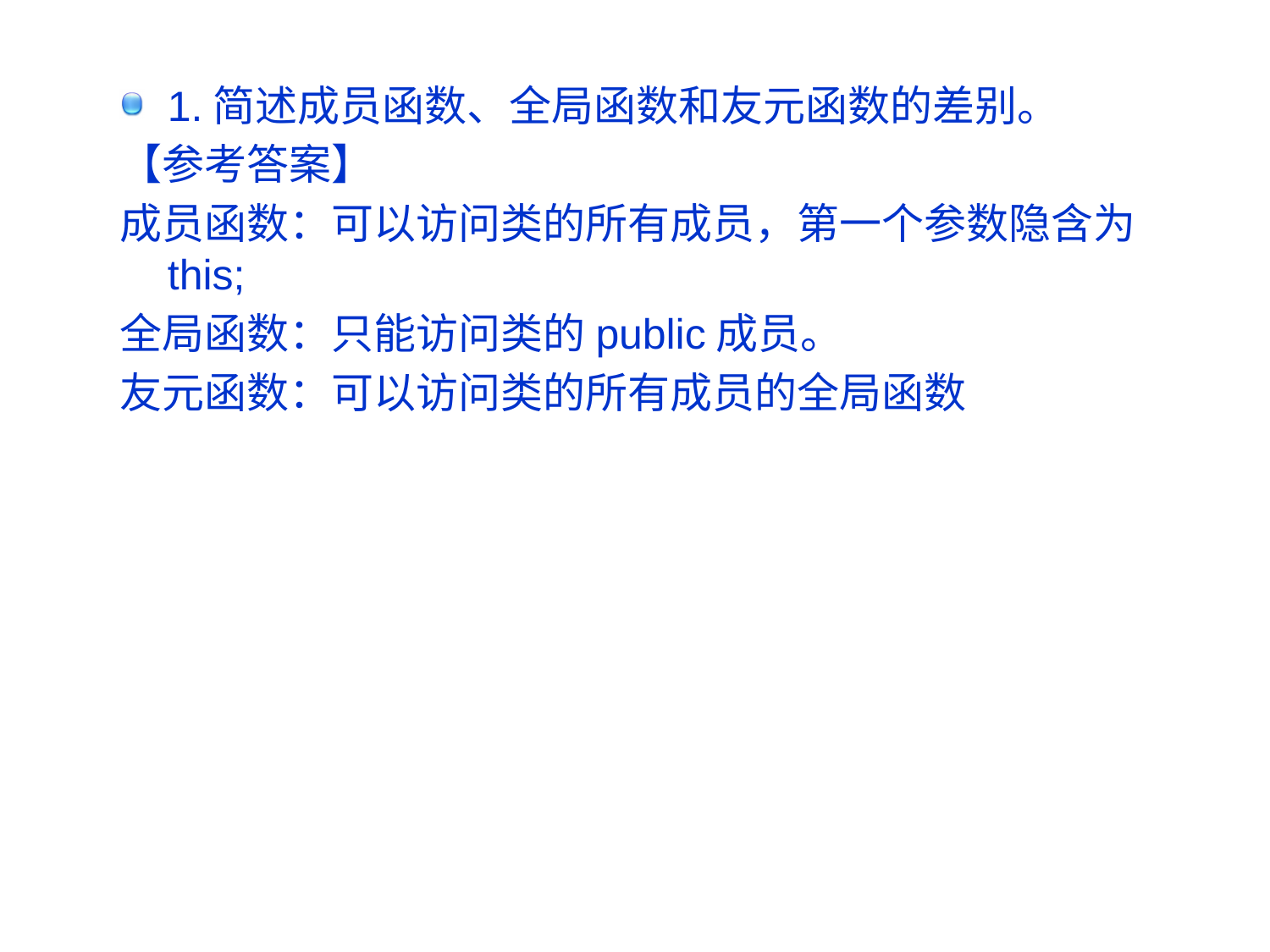

1.简述成员函数、全局函数和友元函数的差别。
【参考答案】
成员函数：可以访问类的所有成员，第一个参数隐含为this;
全局函数：只能访问类的public成员。
友元函数：可以访问类的所有成员的全局函数